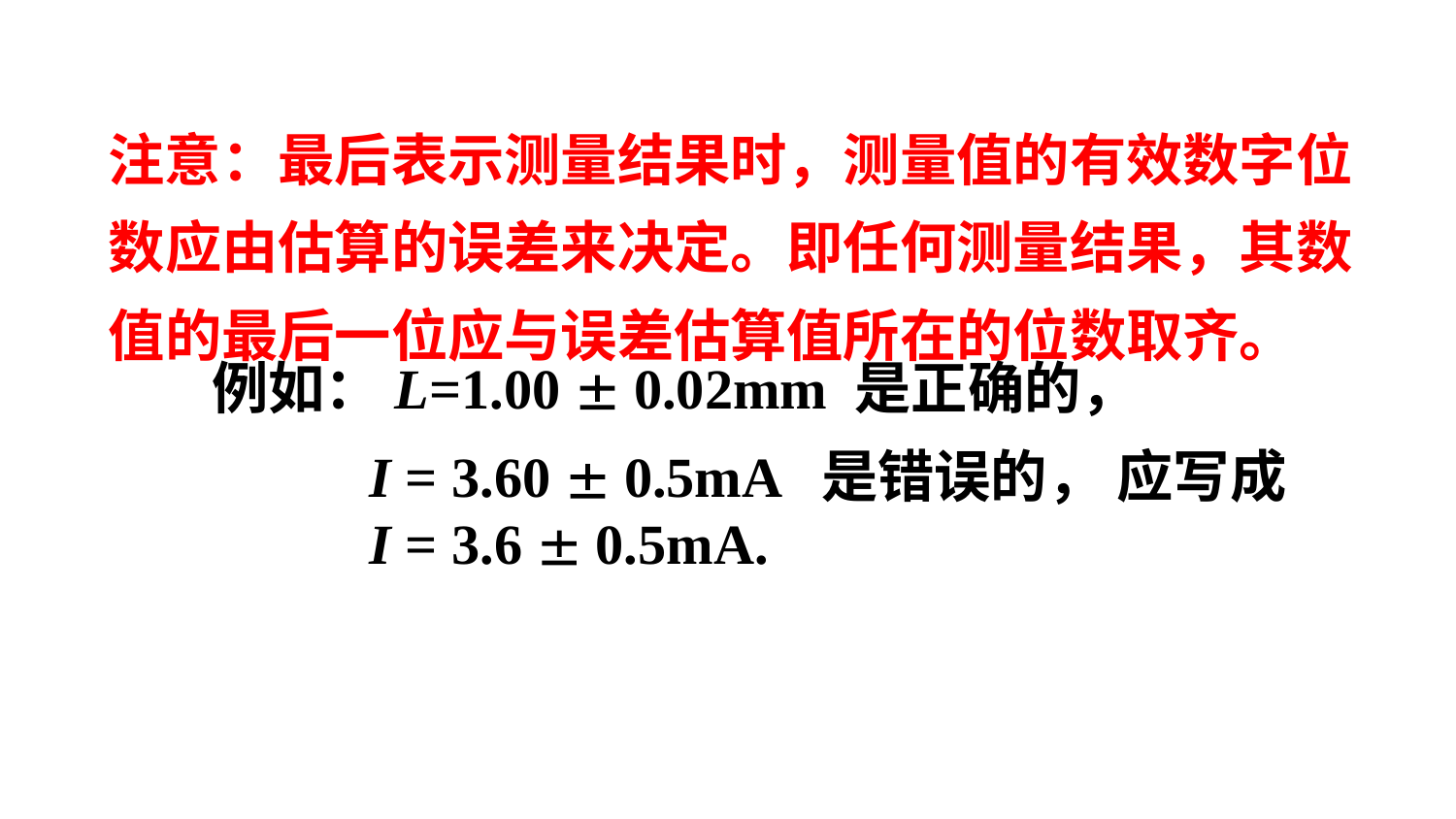

注意：最后表示测量结果时，测量值的有效数字位数应由估算的误差来决定。即任何测量结果，其数值的最后一位应与误差估算值所在的位数取齐。
        例如：L=1.00 ± 0.02mm 是正确的，
        I = 3.60 ± 0.5mA  是错误的， 应写成
        I = 3.6 ± 0.5mA.
35